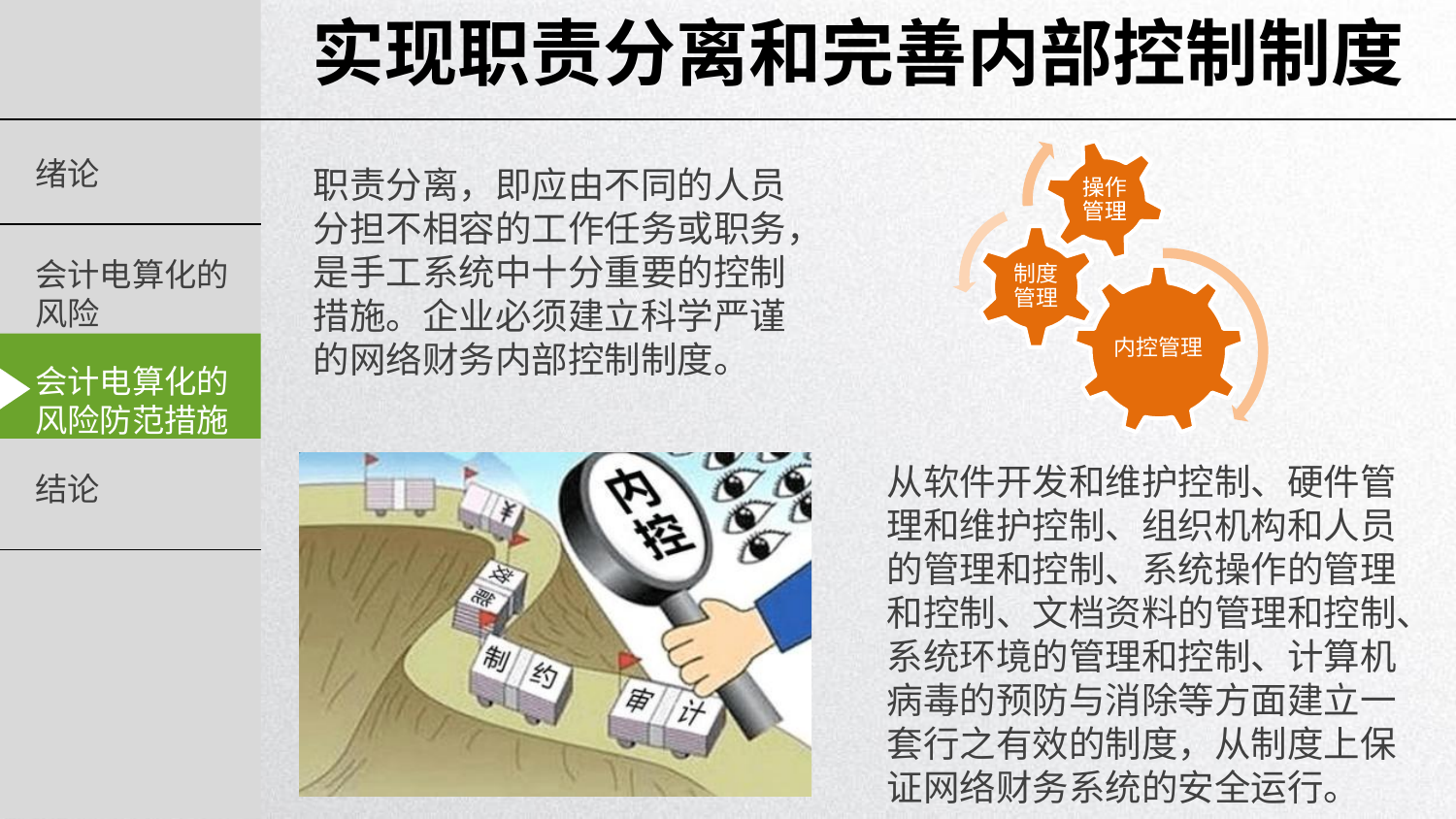

实现职责分离和完善内部控制制度
内控管理
制度管理
操作管理
职责分离，即应由不同的人员分担不相容的工作任务或职务，是手工系统中十分重要的控制措施。企业必须建立科学严谨的网络财务内部控制制度。
从软件开发和维护控制、硬件管理和维护控制、组织机构和人员的管理和控制、系统操作的管理和控制、文档资料的管理和控制、系统环境的管理和控制、计算机病毒的预防与消除等方面建立一套行之有效的制度，从制度上保证网络财务系统的安全运行。

延时符